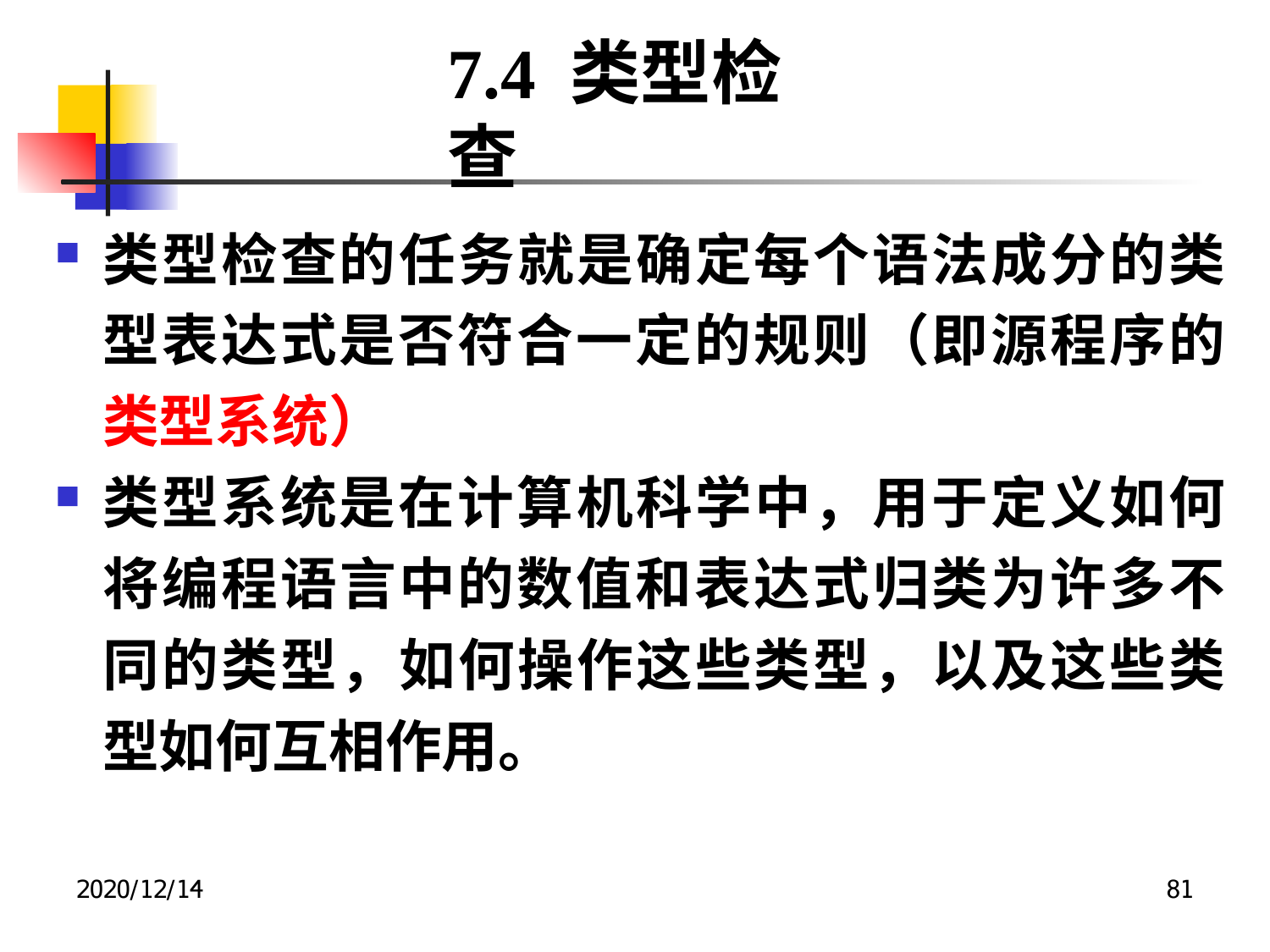

7.4 类型检查
类型检查的任务就是确定每个语法成分的类型表达式是否符合一定的规则（即源程序的类型系统）
类型系统是在计算机科学中，用于定义如何将编程语言中的数值和表达式归类为许多不同的类型，如何操作这些类型，以及这些类型如何互相作用。
2020/12/14
81